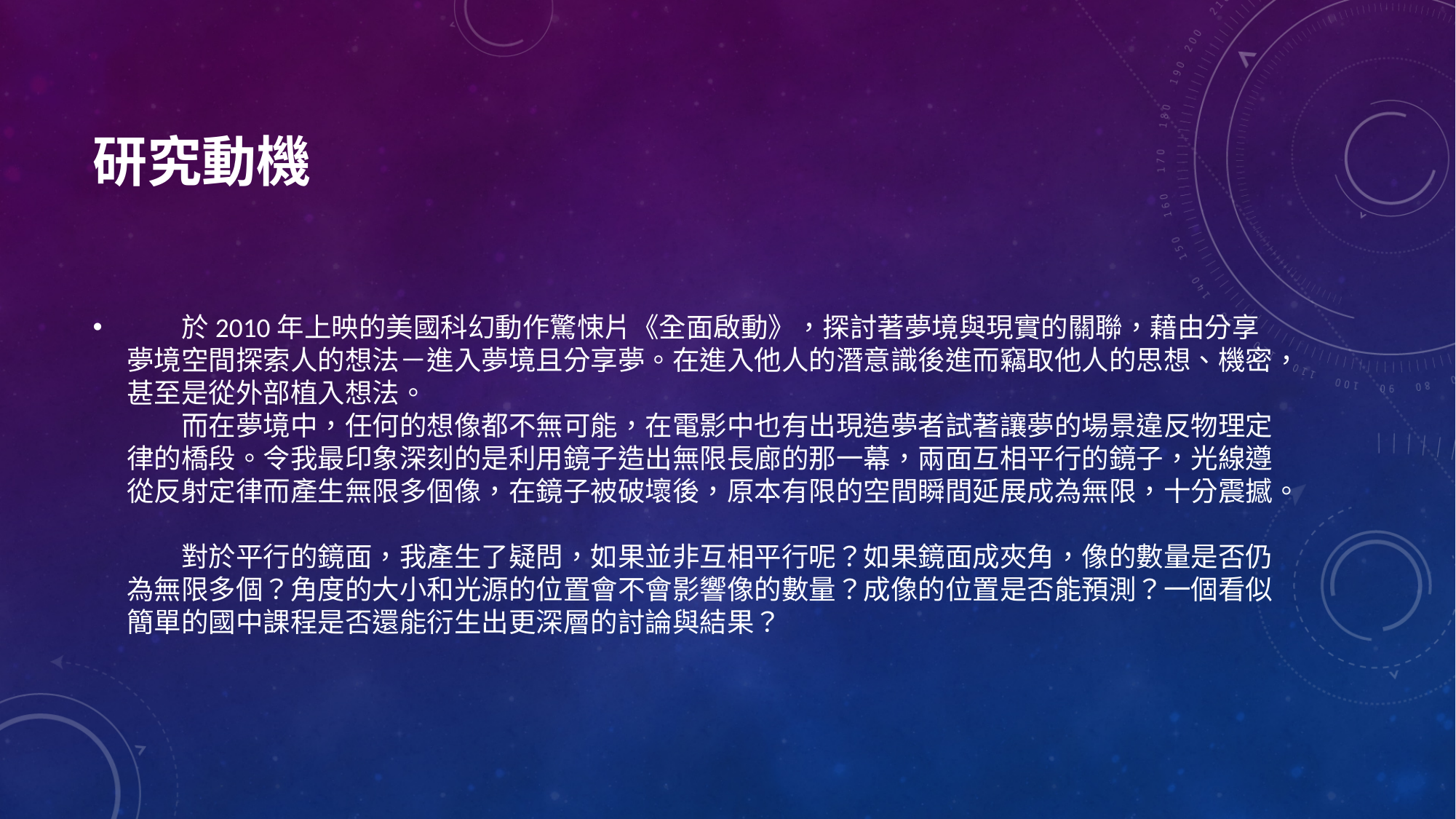

# 研究動機
　　於2010年上映的美國科幻動作驚悚片《全面啟動》，探討著夢境與現實的關聯，藉由分享夢境空間探索人的想法－進入夢境且分享夢。在進入他人的潛意識後進而竊取他人的思想、機密，甚至是從外部植入想法。
　　而在夢境中，任何的想像都不無可能，在電影中也有出現造夢者試著讓夢的場景違反物理定律的橋段。令我最印象深刻的是利用鏡子造出無限長廊的那一幕，兩面互相平行的鏡子，光線遵從反射定律而產生無限多個像，在鏡子被破壞後，原本有限的空間瞬間延展成為無限，十分震撼。
　　對於平行的鏡面，我產生了疑問，如果並非互相平行呢？如果鏡面成夾角，像的數量是否仍為無限多個？角度的大小和光源的位置會不會影響像的數量？成像的位置是否能預測？一個看似簡單的國中課程是否還能衍生出更深層的討論與結果？